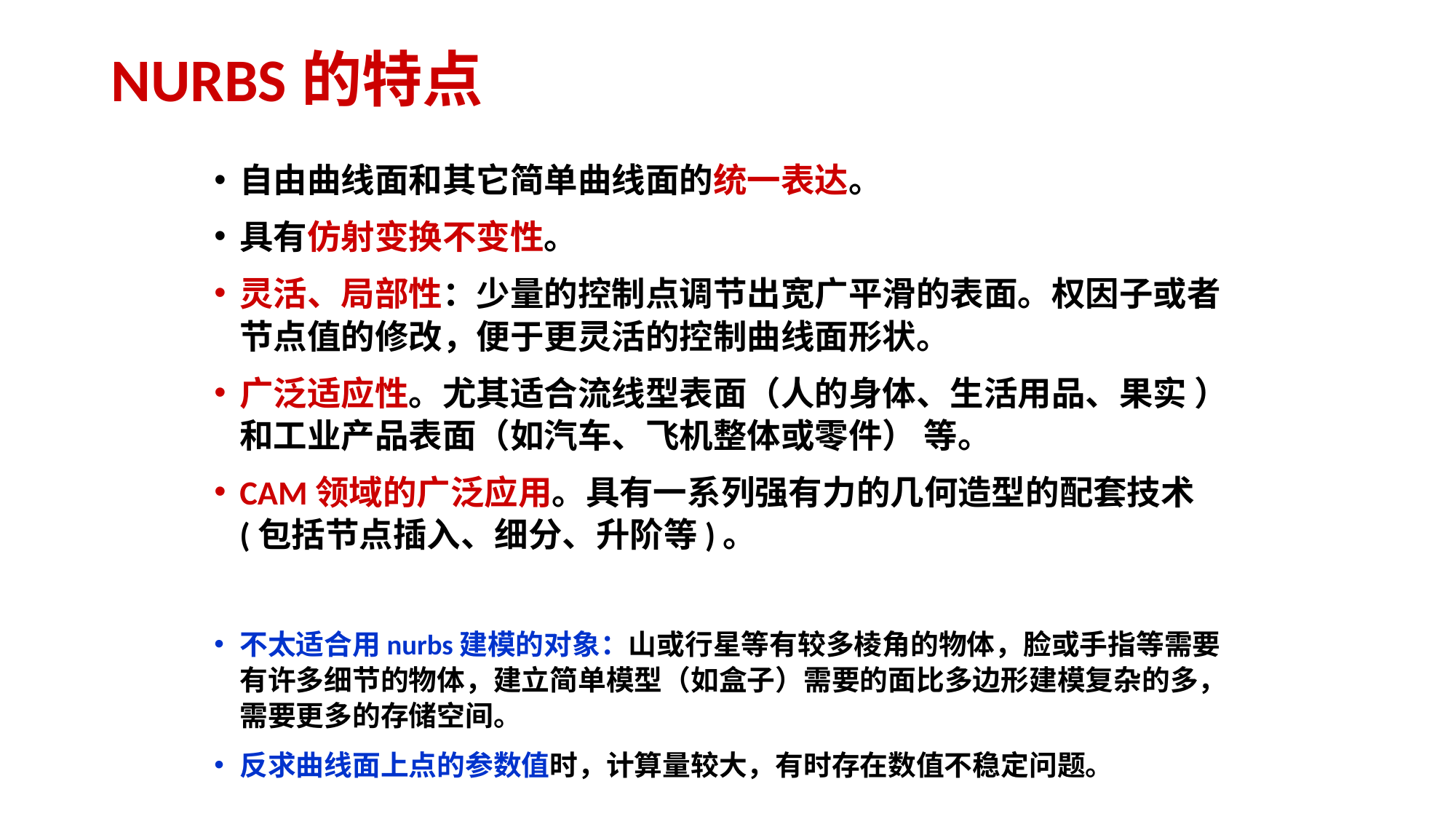

# NURBS的特点
自由曲线面和其它简单曲线面的统一表达。
具有仿射变换不变性。
灵活、局部性：少量的控制点调节出宽广平滑的表面。权因子或者节点值的修改，便于更灵活的控制曲线面形状。
广泛适应性。尤其适合流线型表面（人的身体、生活用品、果实 ）和工业产品表面（如汽车、飞机整体或零件） 等。
CAM领域的广泛应用。具有一系列强有力的几何造型的配套技术(包括节点插入、细分、升阶等)。

不太适合用nurbs建模的对象：山或行星等有较多棱角的物体，脸或手指等需要有许多细节的物体，建立简单模型（如盒子）需要的面比多边形建模复杂的多，需要更多的存储空间。
反求曲线面上点的参数值时，计算量较大，有时存在数值不稳定问题。